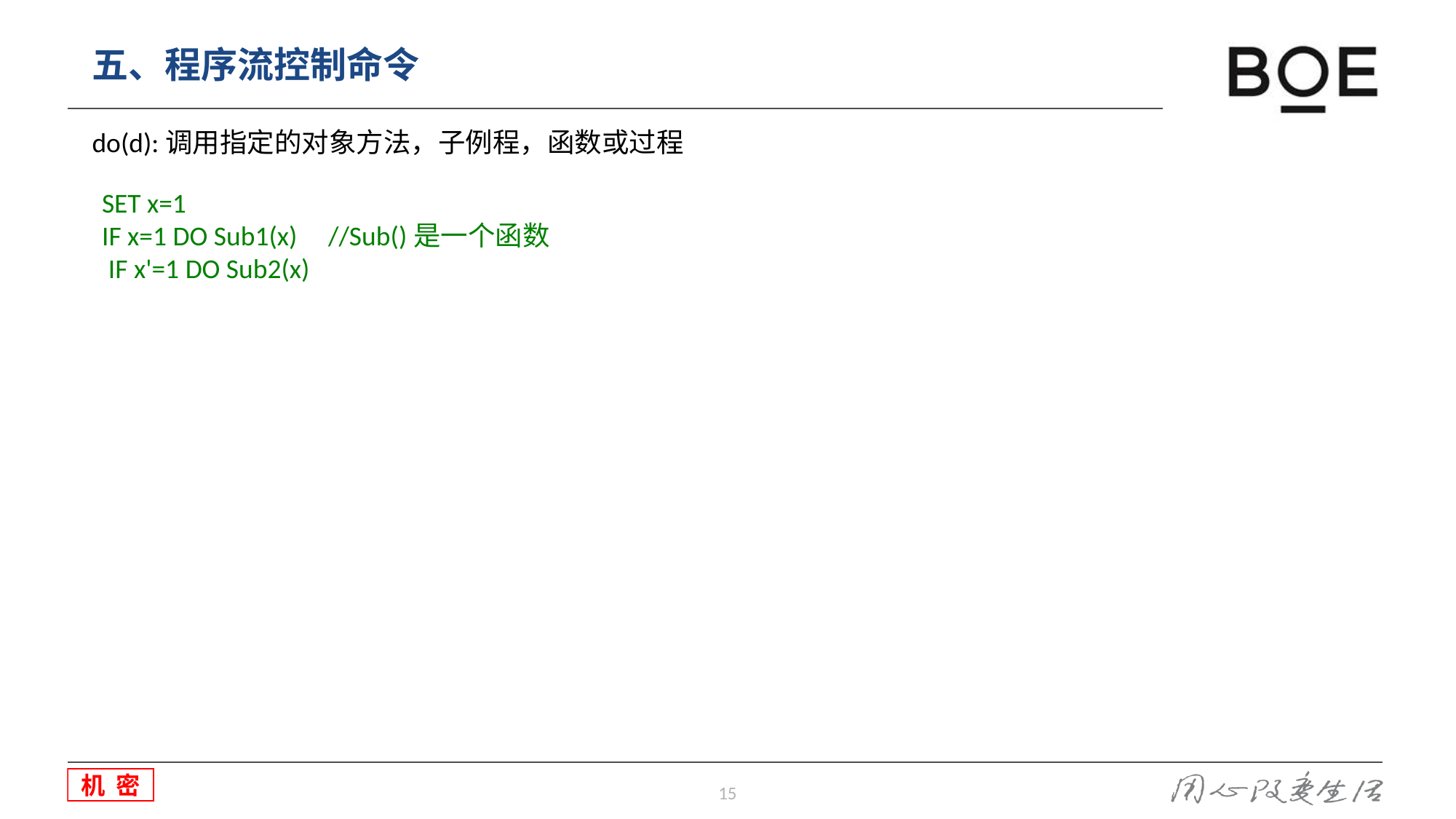

五、程序流控制命令
do(d):调用指定的对象方法，子例程，函数或过程
    SET x=1
    IF x=1 DO Sub1(x)     //Sub()是一个函数
    IF x'=1 DO Sub2(x)
15